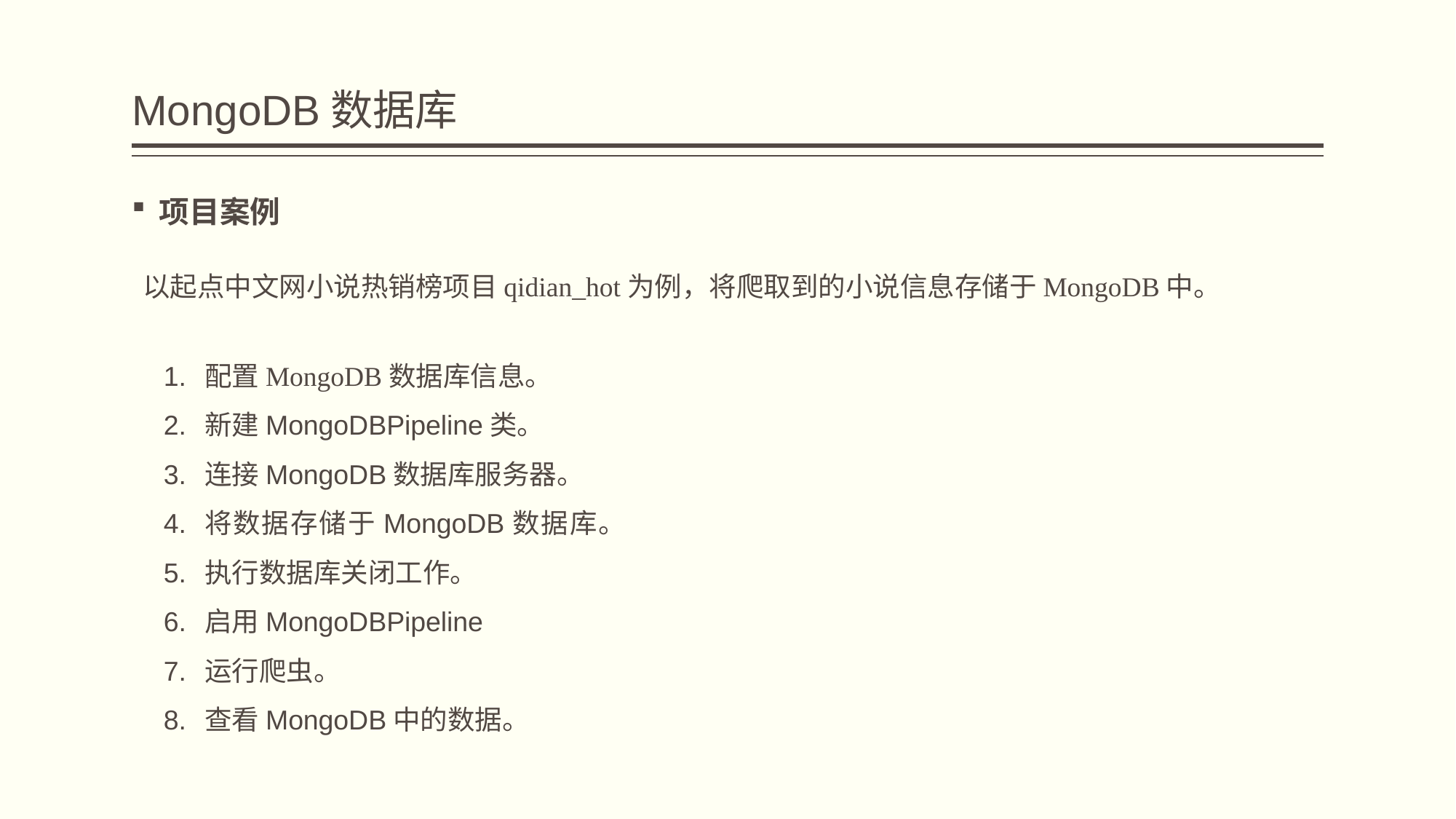

# MongoDB数据库
项目案例
以起点中文网小说热销榜项目qidian_hot为例，将爬取到的小说信息存储于MongoDB中。
配置MongoDB数据库信息。
新建MongoDBPipeline类。
连接MongoDB数据库服务器。
将数据存储于MongoDB数据库。
执行数据库关闭工作。
启用MongoDBPipeline
运行爬虫。
查看MongoDB中的数据。